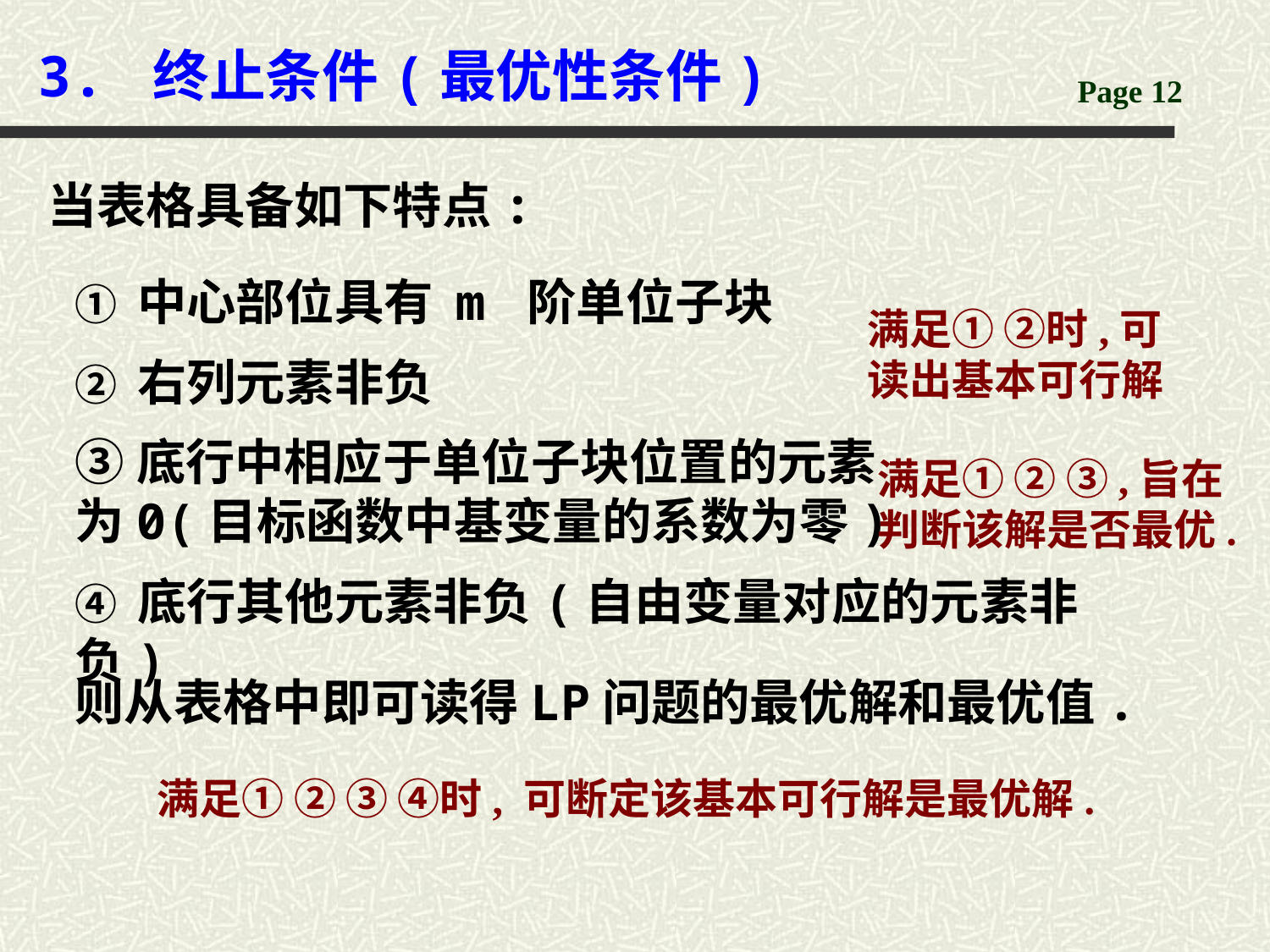

# 3. 终止条件(最优性条件)
当表格具备如下特点:
① 中心部位具有 m 阶单位子块
② 右列元素非负
满足① ②时,可读出基本可行解
③底行中相应于单位子块位置的元素
为0(目标函数中基变量的系数为零)
满足① ② ③,旨在判断该解是否最优.
④ 底行其他元素非负(自由变量对应的元素非负)
则从表格中即可读得LP问题的最优解和最优值.
满足① ② ③ ④时, 可断定该基本可行解是最优解.